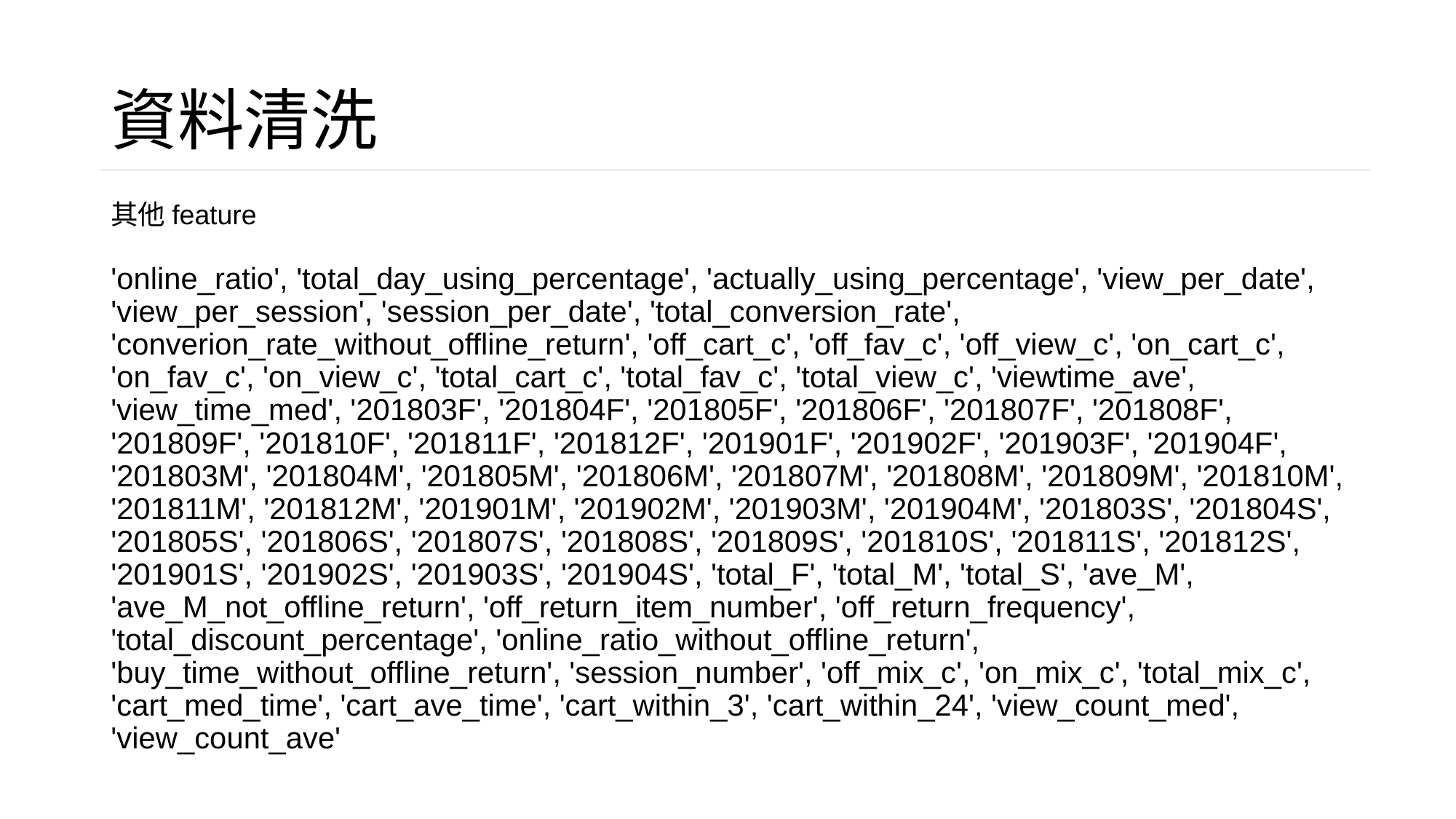

# 資料清洗
其他feature
'online_ratio', 'total_day_using_percentage', 'actually_using_percentage', 'view_per_date', 'view_per_session', 'session_per_date', 'total_conversion_rate', 'converion_rate_without_offline_return', 'off_cart_c', 'off_fav_c', 'off_view_c', 'on_cart_c', 'on_fav_c', 'on_view_c', 'total_cart_c', 'total_fav_c', 'total_view_c', 'viewtime_ave', 'view_time_med', '201803F', '201804F', '201805F', '201806F', '201807F', '201808F', '201809F', '201810F', '201811F', '201812F', '201901F', '201902F', '201903F', '201904F', '201803M', '201804M', '201805M', '201806M', '201807M', '201808M', '201809M', '201810M', '201811M', '201812M', '201901M', '201902M', '201903M', '201904M', '201803S', '201804S', '201805S', '201806S', '201807S', '201808S', '201809S', '201810S', '201811S', '201812S', '201901S', '201902S', '201903S', '201904S', 'total_F', 'total_M', 'total_S', 'ave_M', 'ave_M_not_offline_return', 'off_return_item_number', 'off_return_frequency', 'total_discount_percentage', 'online_ratio_without_offline_return', 'buy_time_without_offline_return', 'session_number', 'off_mix_c', 'on_mix_c', 'total_mix_c', 'cart_med_time', 'cart_ave_time', 'cart_within_3', 'cart_within_24', 'view_count_med', 'view_count_ave'